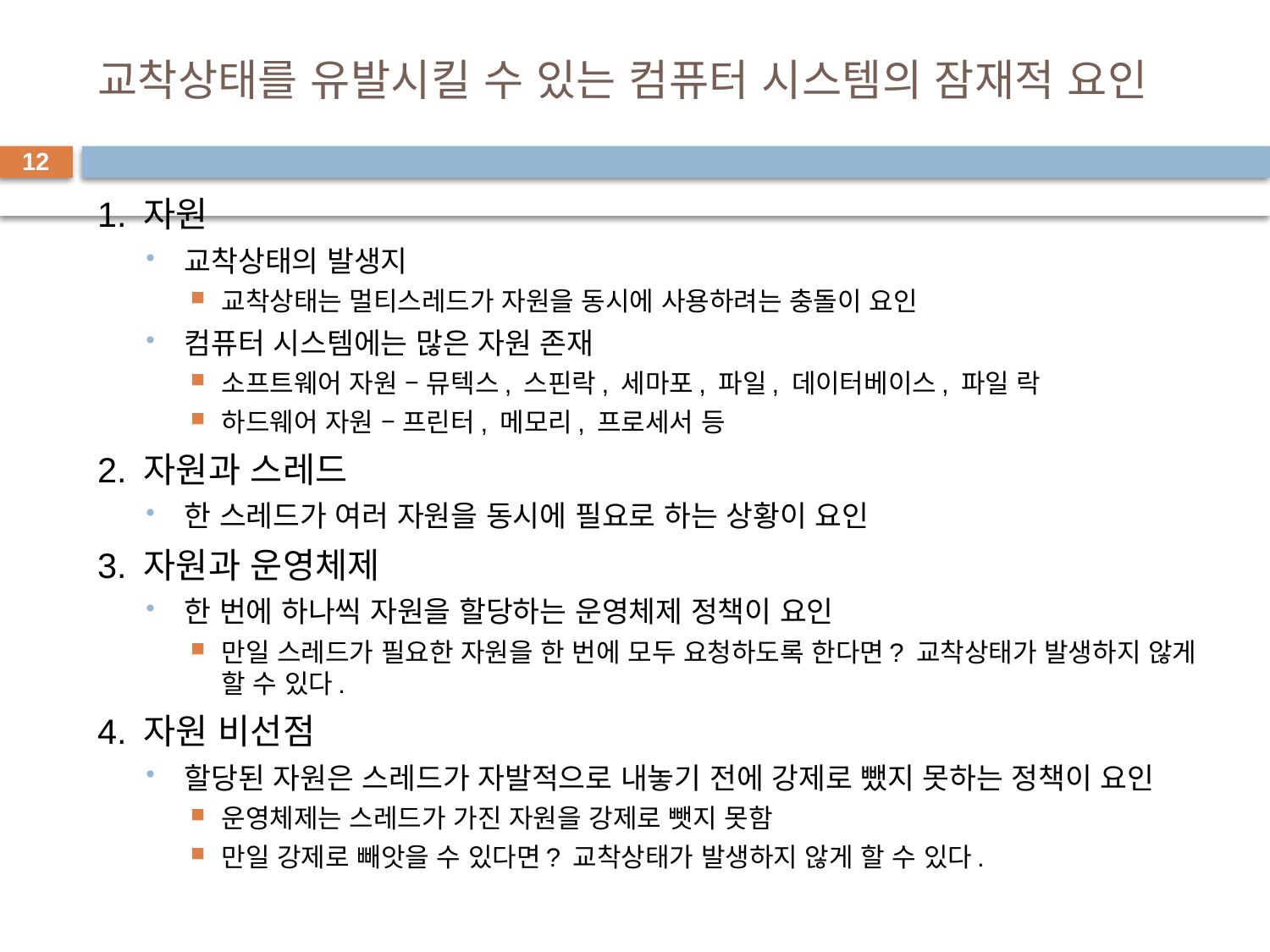

# 교착상태를 유발시킬 수 있는 컴퓨터 시스템의 잠재적 요인
12
1. 자원
교착상태의 발생지
교착상태는 멀티스레드가 자원을 동시에 사용하려는 충돌이 요인
컴퓨터 시스템에는 많은 자원 존재
소프트웨어 자원 – 뮤텍스, 스핀락, 세마포, 파일, 데이터베이스, 파일 락
하드웨어 자원 – 프린터, 메모리, 프로세서 등
2. 자원과 스레드
한 스레드가 여러 자원을 동시에 필요로 하는 상황이 요인
3. 자원과 운영체제
한 번에 하나씩 자원을 할당하는 운영체제 정책이 요인
만일 스레드가 필요한 자원을 한 번에 모두 요청하도록 한다면? 교착상태가 발생하지 않게 할 수 있다.
4. 자원 비선점
할당된 자원은 스레드가 자발적으로 내놓기 전에 강제로 뺐지 못하는 정책이 요인
운영체제는 스레드가 가진 자원을 강제로 뺏지 못함
만일 강제로 빼앗을 수 있다면? 교착상태가 발생하지 않게 할 수 있다.